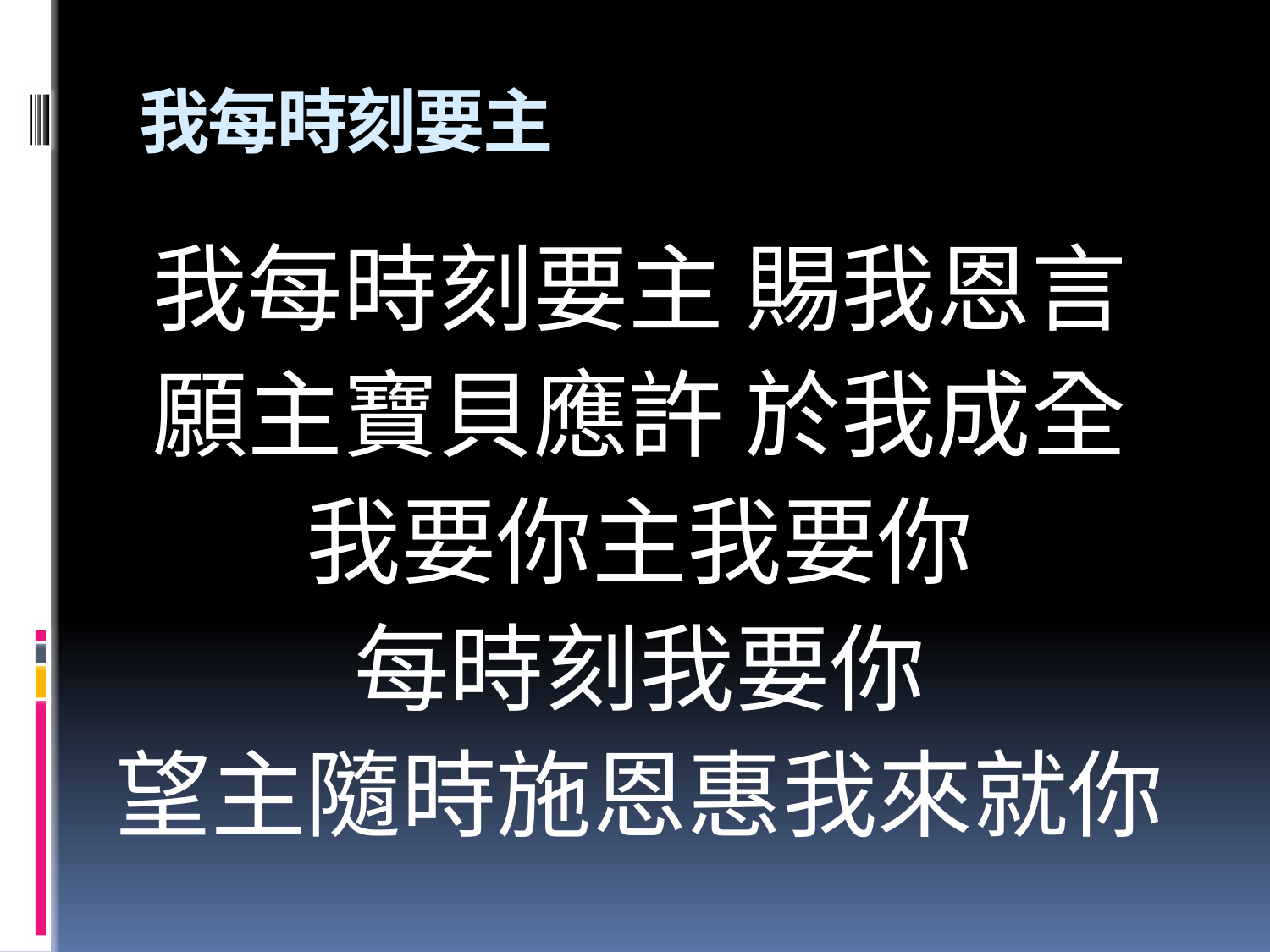

# 我每時刻要主
我每時刻要主 賜我恩言
願主寶貝應許 於我成全
我要你主我要你
每時刻我要你
望主隨時施恩惠我來就你